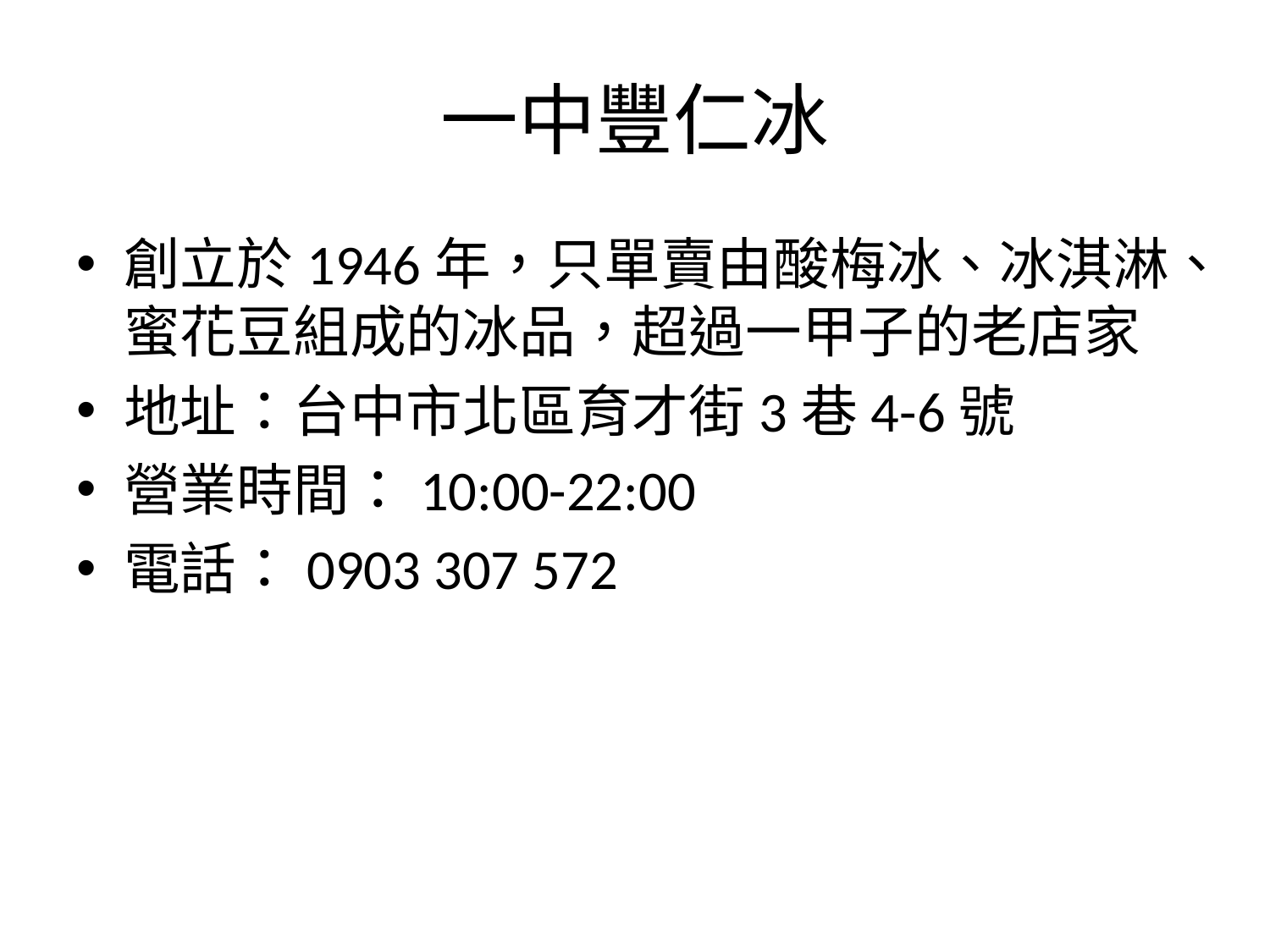

# 一中豐仁冰
創立於1946年，只單賣由酸梅冰、冰淇淋、蜜花豆組成的冰品，超過一甲子的老店家
地址：台中市北區育才街3巷4-6號
營業時間：10:00-22:00
電話：0903 307 572